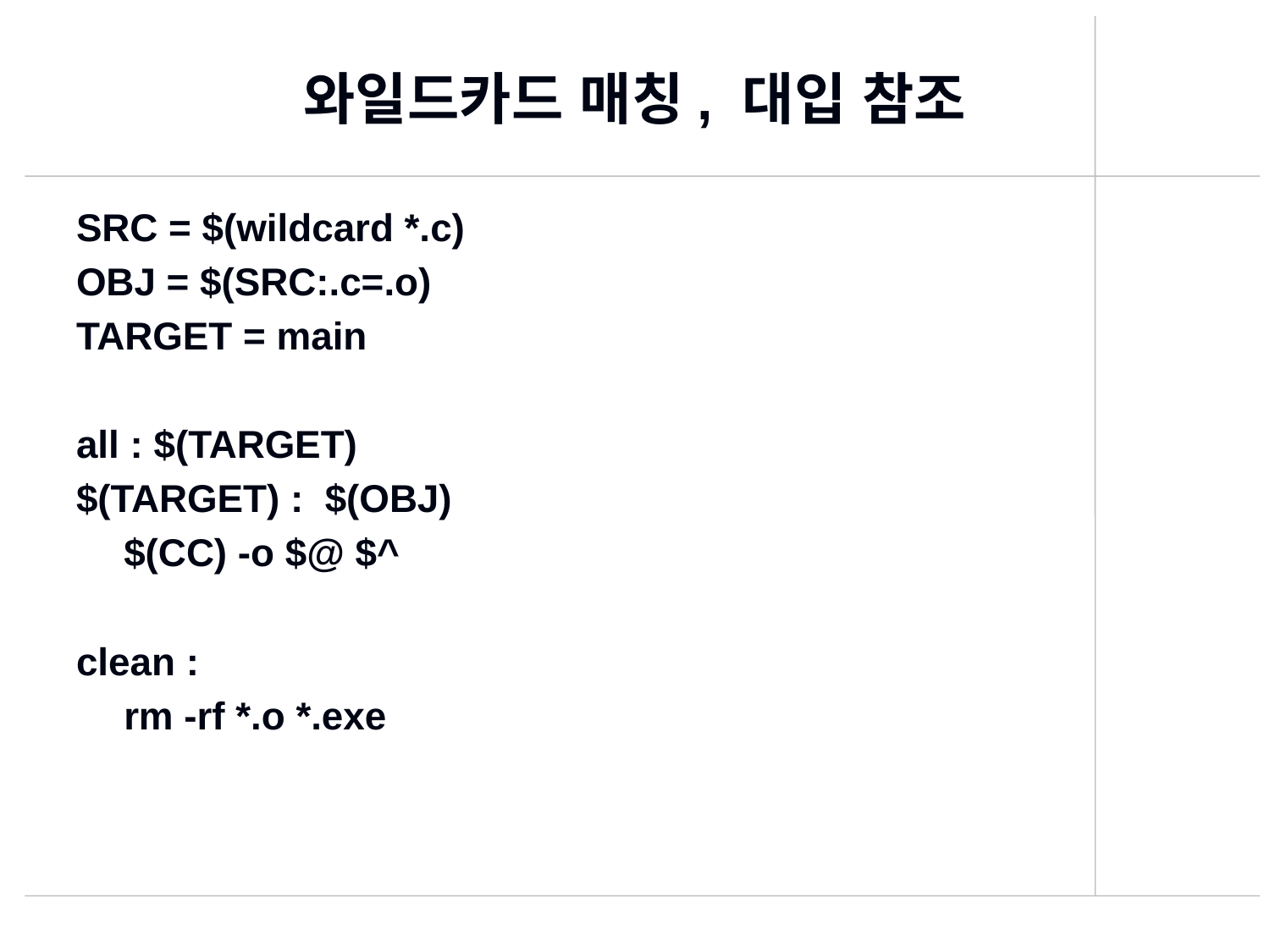

# 와일드카드 매칭, 대입 참조
SRC = $(wildcard *.c)
OBJ = $(SRC:.c=.o)
TARGET = main

all : $(TARGET)
$(TARGET) :  $(OBJ)
	$(CC) -o $@ $^

clean :
	rm -rf *.o *.exe
453